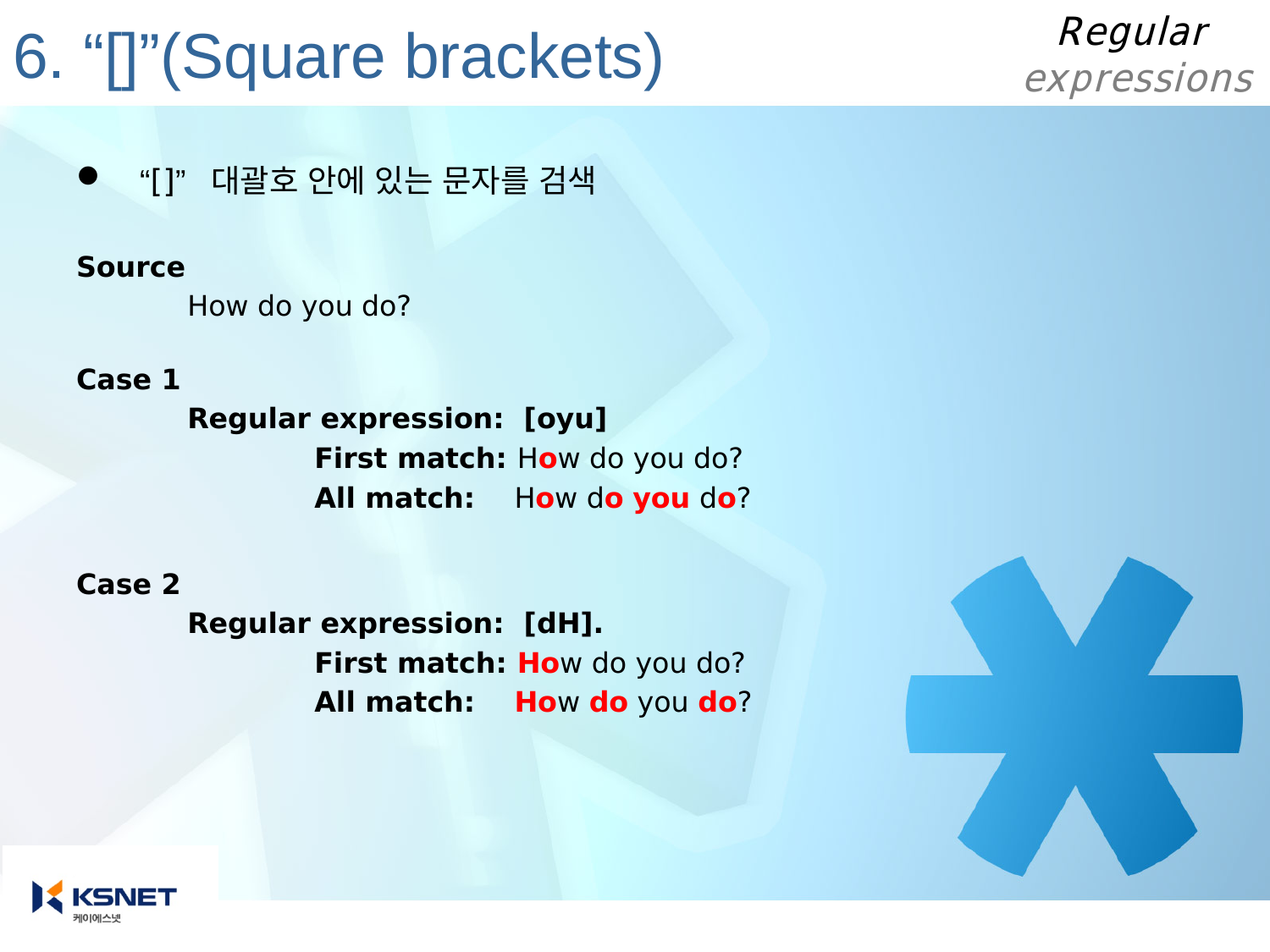

# 6. “[]”(Square brackets)

“[]”  대괄호 안에 있는 문자를 검색

Source
		How do you do?
Case 1
		Regular expression:  [oyu]
			First match: How do you do?
			All match:    How do you do?

Case 2
		Regular expression:  [dH].
			First match: How do you do?
			All match:    How do you do?